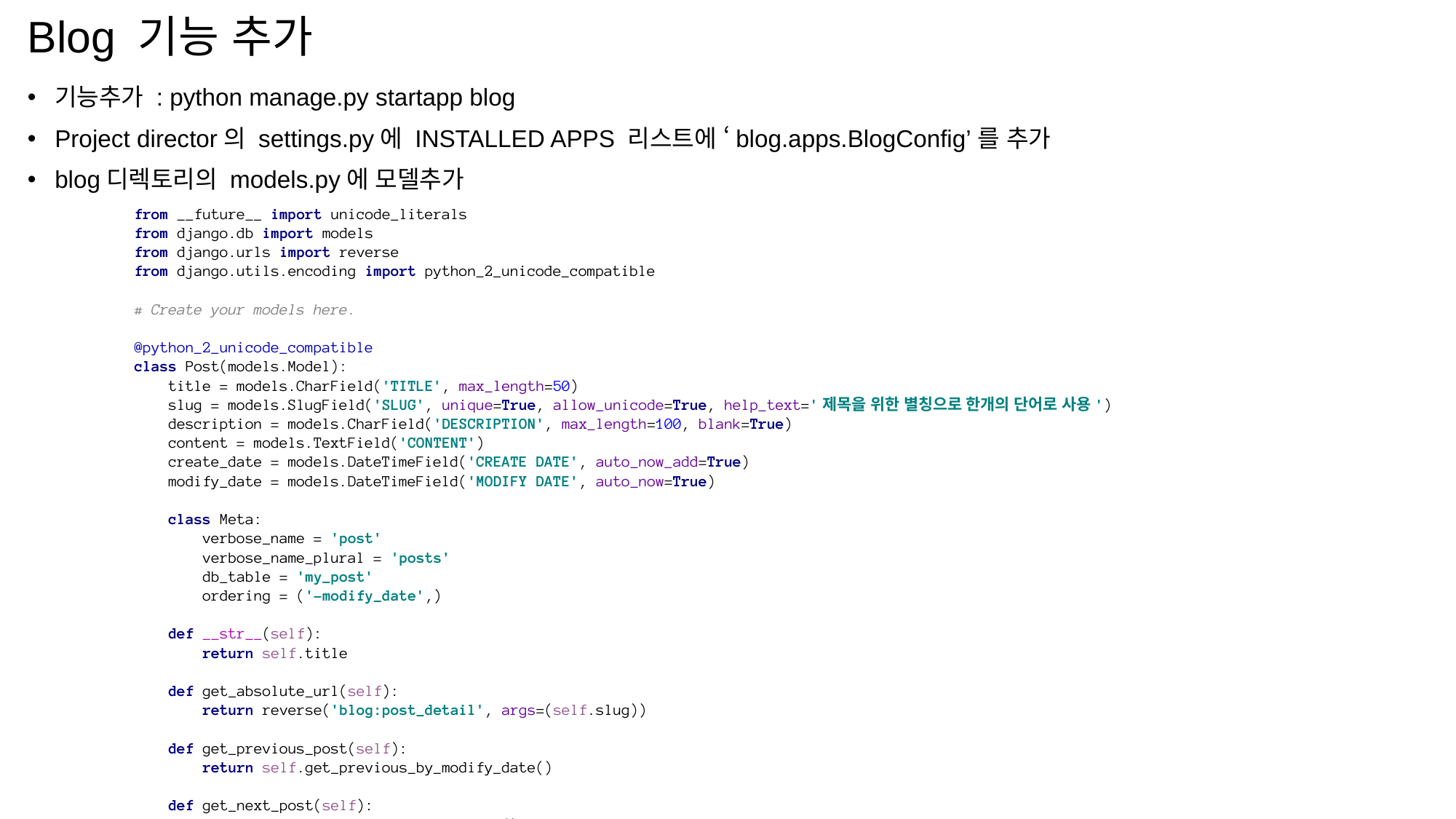

# Blog 기능 추가
기능추가 : python manage.py startapp blog
Project director의 settings.py에 INSTALLED APPS 리스트에 ‘blog.apps.BlogConfig’를 추가
blog디렉토리의 models.py에 모델추가
from __future__ import unicode_literals
from django.db import models
from django.urls import reverse
from django.utils.encoding import python_2_unicode_compatible
# Create your models here.
@python_2_unicode_compatible
class Post(models.Model):
    title = models.CharField('TITLE', max_length=50)
    slug = models.SlugField('SLUG', unique=True, allow_unicode=True, help_text='제목을 위한 별칭으로 한개의 단어로 사용')
    description = models.CharField('DESCRIPTION', max_length=100, blank=True)
    content = models.TextField('CONTENT')
    create_date = models.DateTimeField('CREATE DATE', auto_now_add=True)
    modify_date = models.DateTimeField('MODIFY DATE', auto_now=True)
    class Meta:
        verbose_name = 'post'
        verbose_name_plural = 'posts'
        db_table = 'my_post'
        ordering = ('-modify_date',)
    def __str__(self):
        return self.title
    def get_absolute_url(self):
        return reverse('blog:post_detail', args=(self.slug))
    def get_previous_post(self):
        return self.get_previous_by_modify_date()
    def get_next_post(self):
        return self.get_next_by_modify_date()